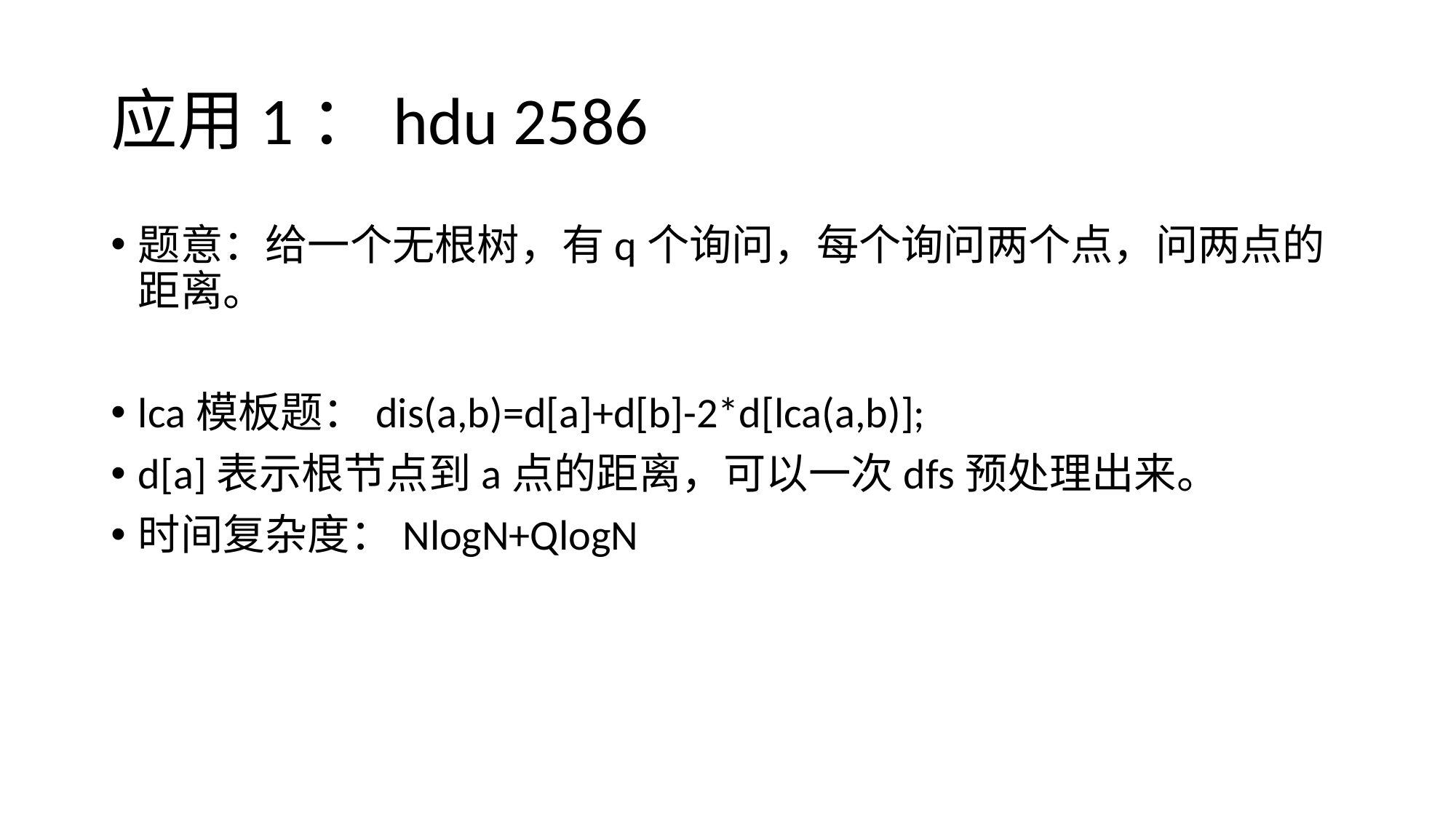

# 应用1：hdu 2586
题意：给一个无根树，有q个询问，每个询问两个点，问两点的距离。

lca模板题：dis(a,b)=d[a]+d[b]-2*d[lca(a,b)];
d[a]表示根节点到a点的距离，可以一次dfs预处理出来。
时间复杂度：NlogN+QlogN